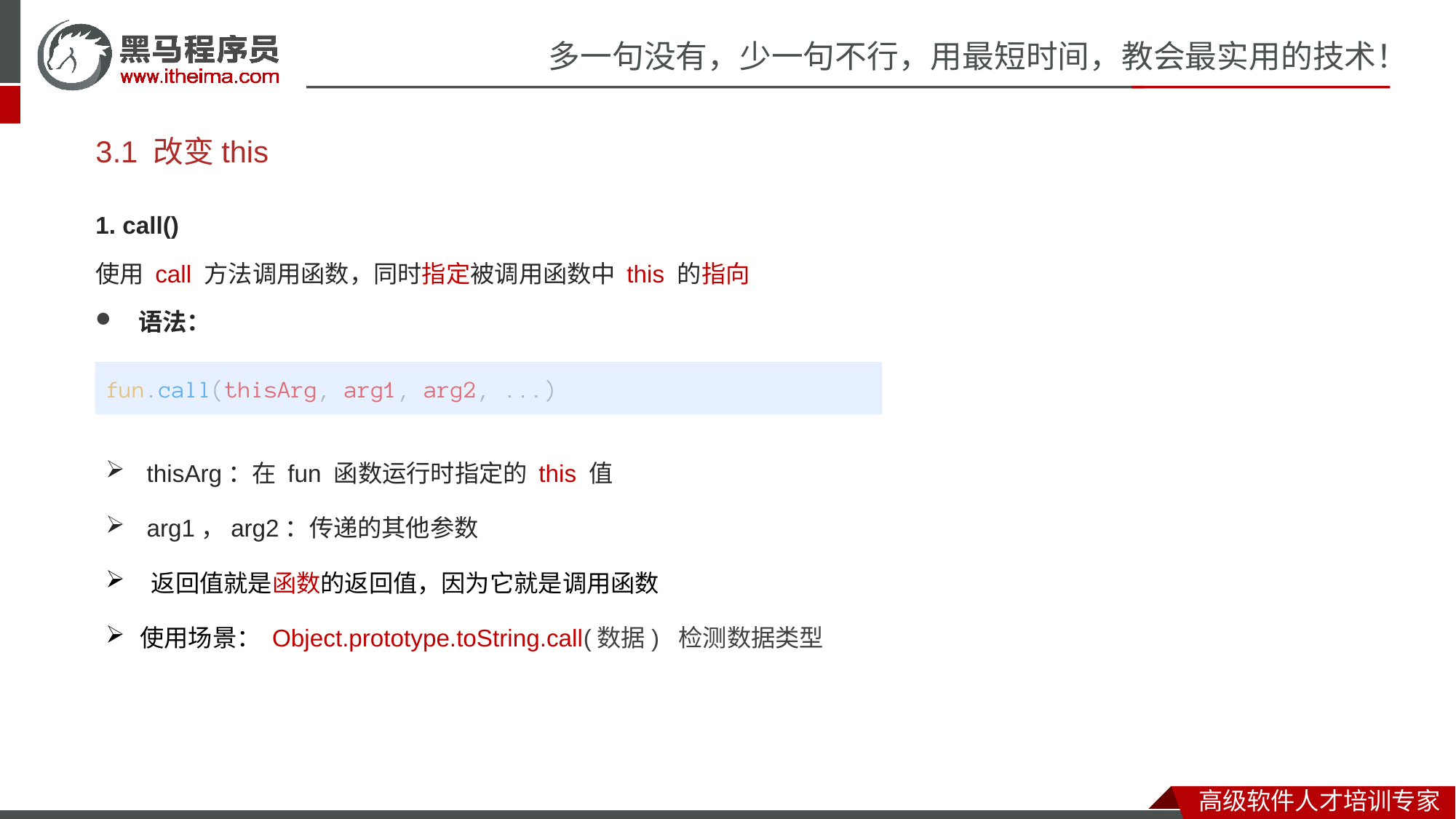

# 3.1 改变this
1. call()
使用 call 方法调用函数，同时指定被调用函数中 this 的指向
语法：

fun.call(thisArg, arg1, arg2, ...)
 thisArg：在 fun 函数运行时指定的 this 值
 arg1，arg2：传递的其他参数
 返回值就是函数的返回值，因为它就是调用函数
使用场景： Object.prototype.toString.call(数据)  检测数据类型